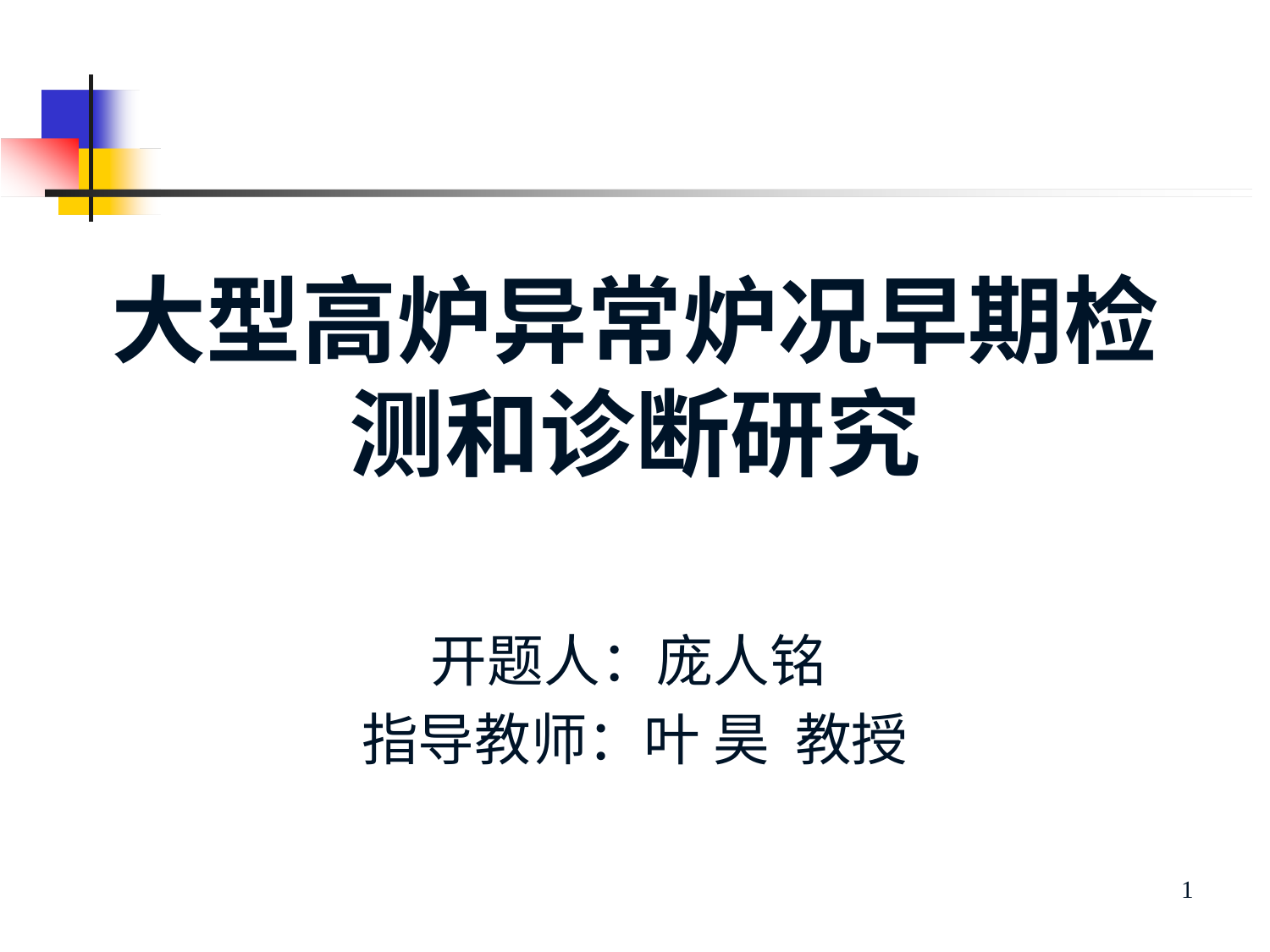

# 大型高炉异常炉况早期检测和诊断研究

开题人：庞人铭
指导教师：叶 昊  教授
1